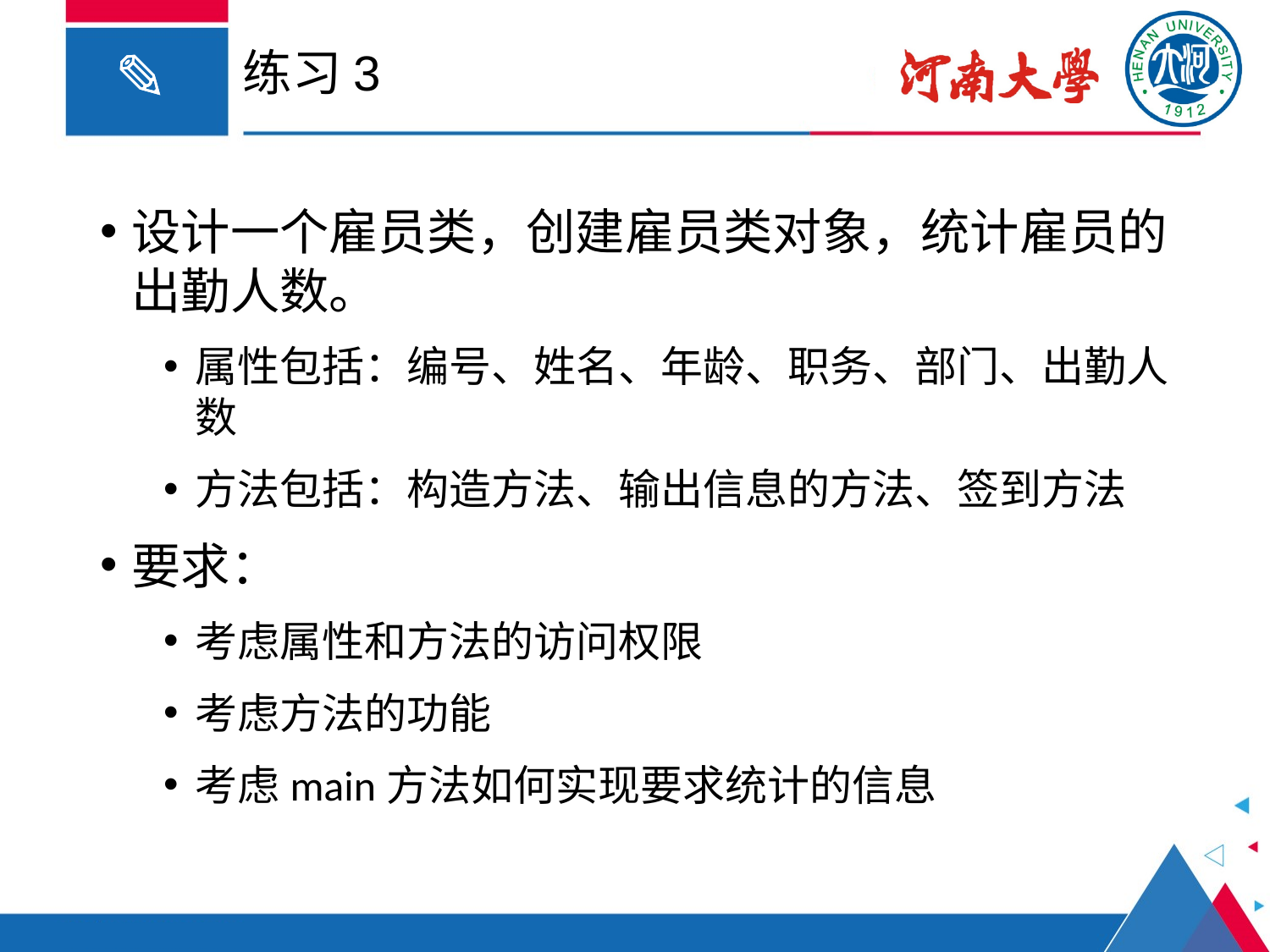

# 练习3
设计一个雇员类，创建雇员类对象，统计雇员的出勤人数。
属性包括：编号、姓名、年龄、职务、部门、出勤人数
方法包括：构造方法、输出信息的方法、签到方法
要求：
考虑属性和方法的访问权限
考虑方法的功能
考虑main方法如何实现要求统计的信息